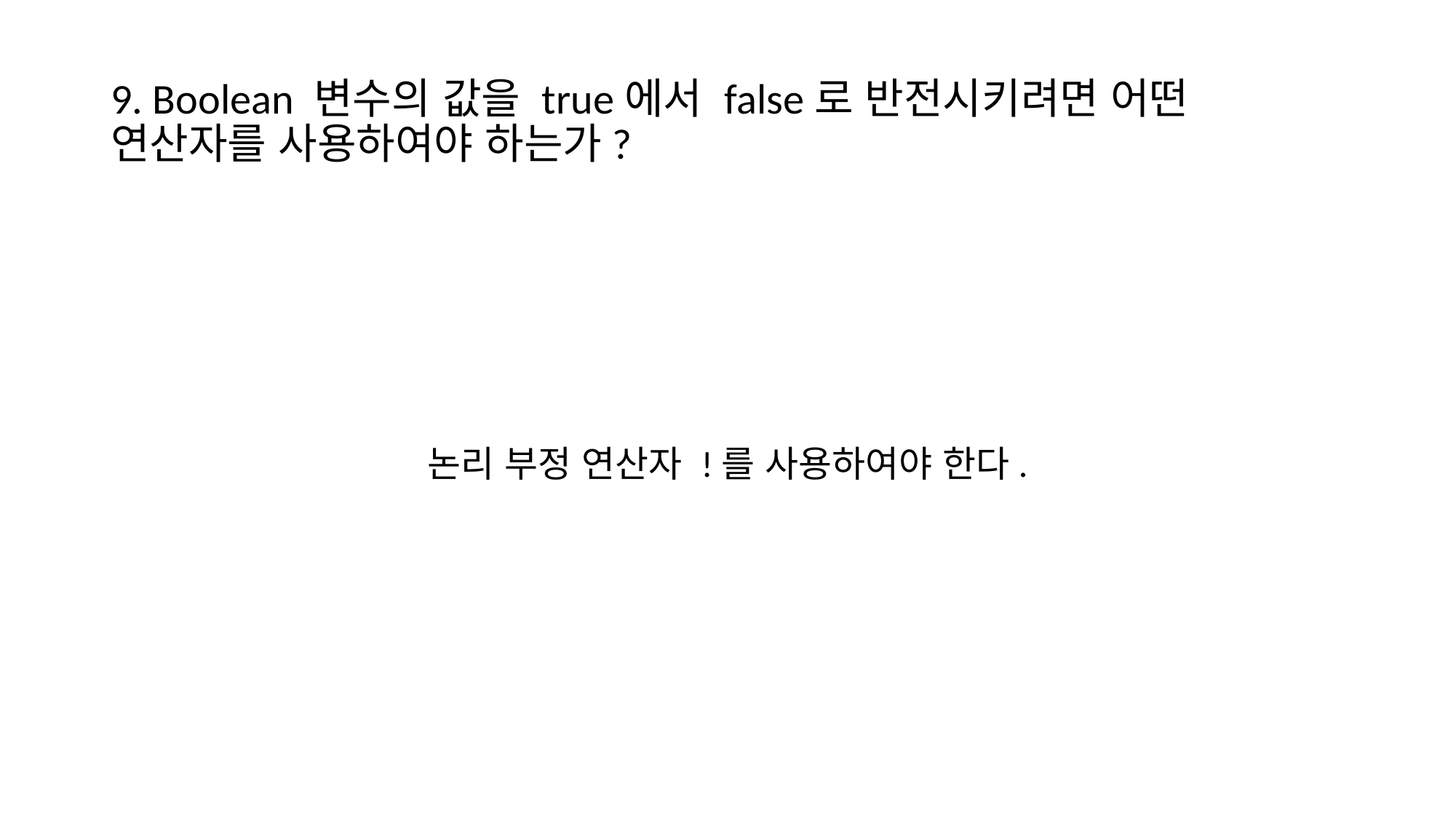

# 9. Boolean 변수의 값을 true에서 false로 반전시키려면 어떤 연산자를 사용하여야 하는가?

논리 부정 연산자 !를 사용하여야 한다.